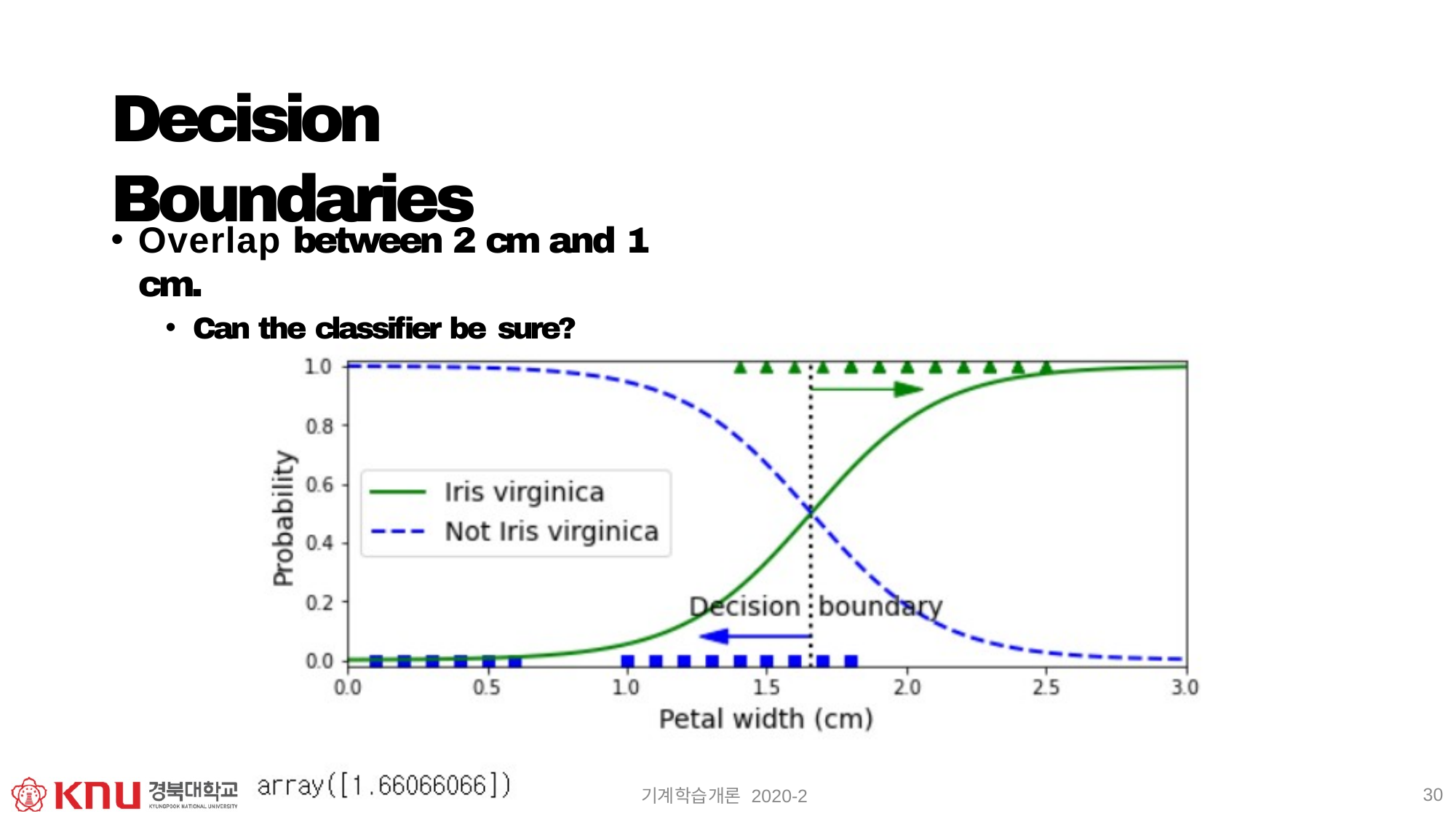

# Decision Boundaries
Overlap between 2 cm and 1 cm.
Can the classifier be sure?

30
기계학습개론 2020-2